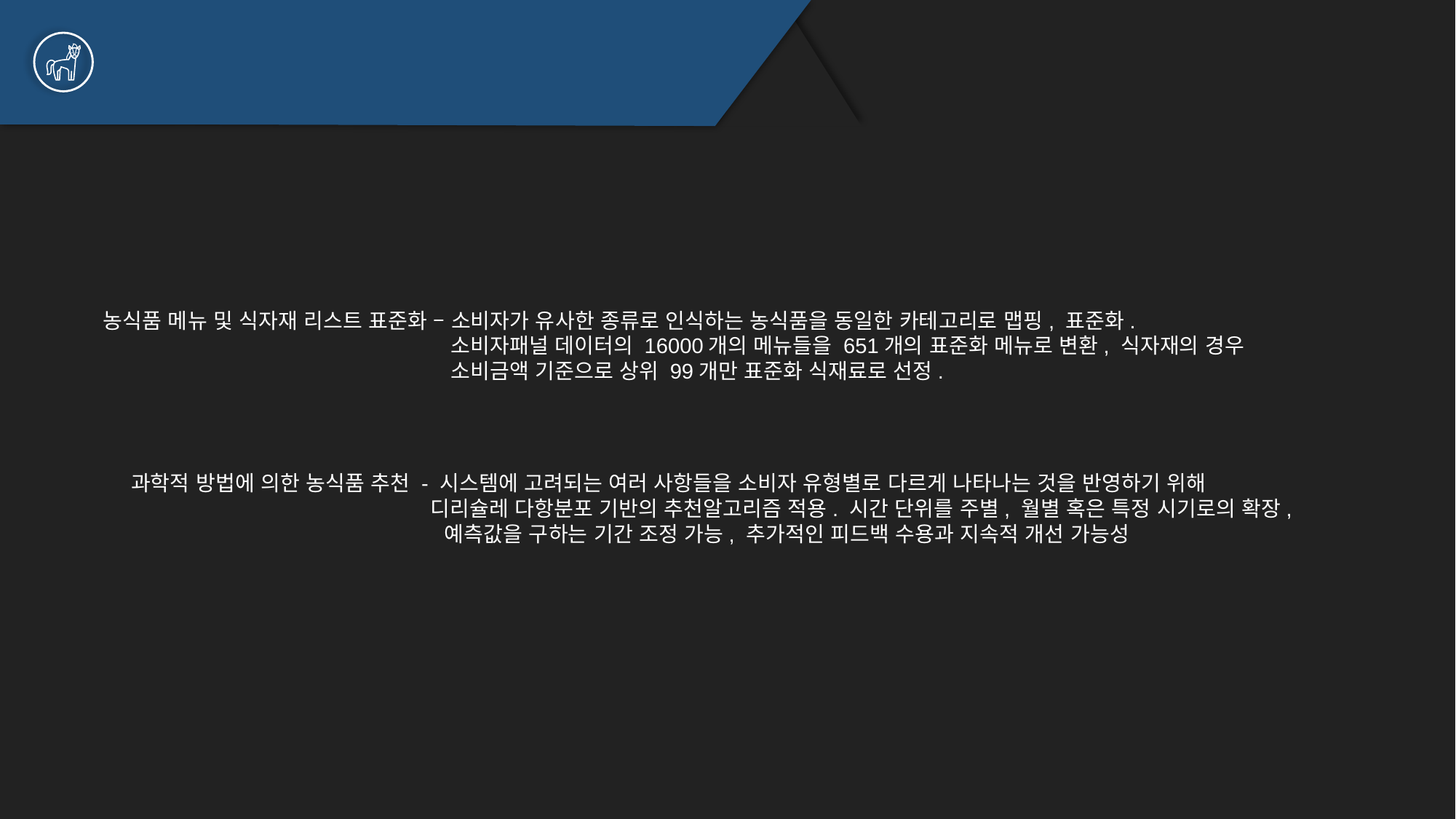

농식품 메뉴 및 식자재 리스트 표준화 – 소비자가 유사한 종류로 인식하는 농식품을 동일한 카테고리로 맵핑, 표준화.
                                                         소비자패널 데이터의 16000개의 메뉴들을 651개의 표준화 메뉴로 변환, 식자재의 경우
                                                         소비금액 기준으로 상위 99개만 표준화 식재료로 선정.
과학적 방법에 의한 농식품 추천 - 시스템에 고려되는 여러 사항들을 소비자 유형별로 다르게 나타나는 것을 반영하기 위해
                                                 디리슐레 다항분포 기반의 추천알고리즘 적용. 시간 단위를 주별, 월별 혹은 특정 시기로의 확장,
		               예측값을 구하는 기간 조정 가능, 추가적인 피드백 수용과 지속적 개선 가능성